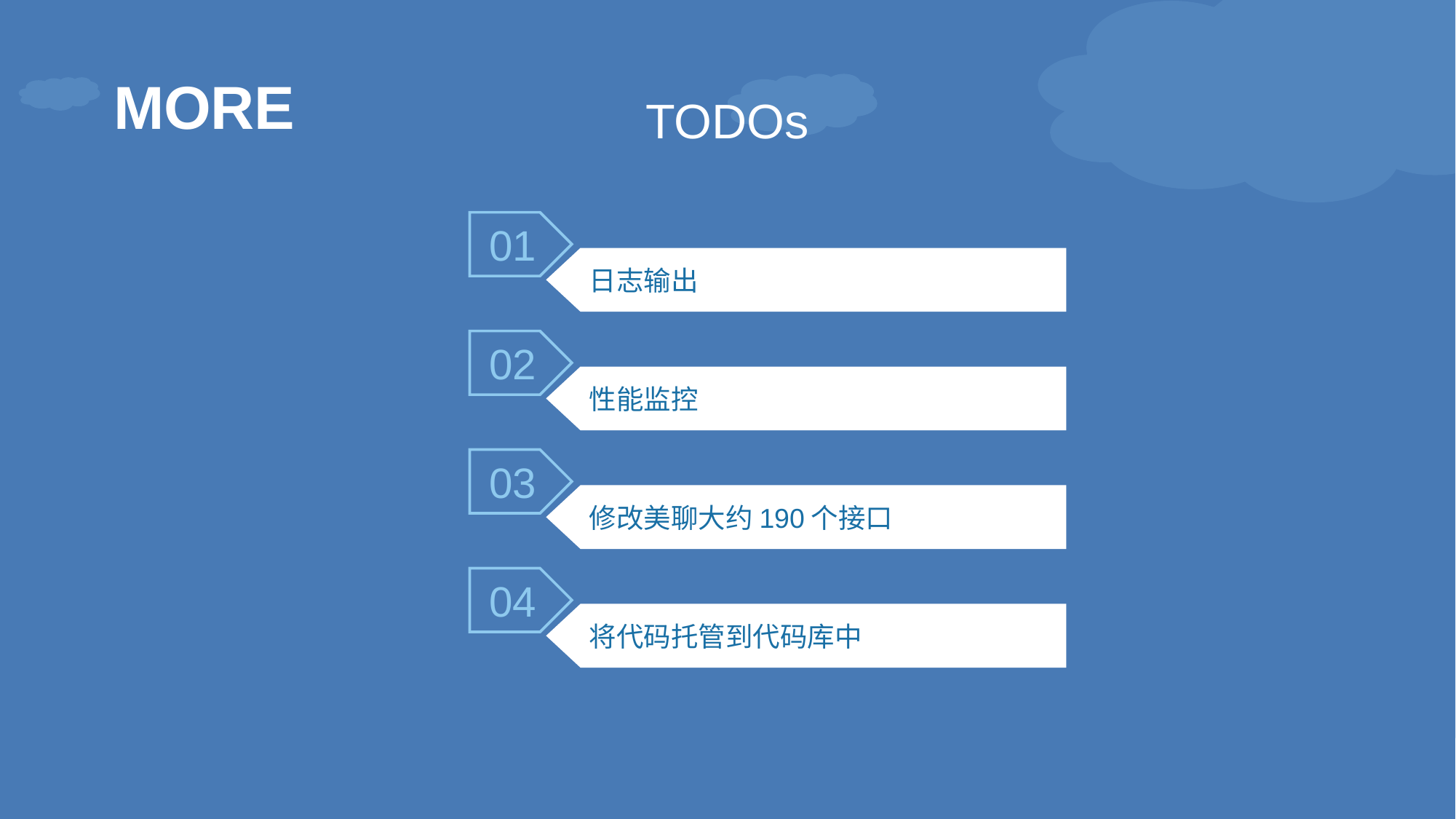

TODOs
MORE
01
日志输出
02
性能监控
03
修改美聊大约190个接口
04
将代码托管到代码库中